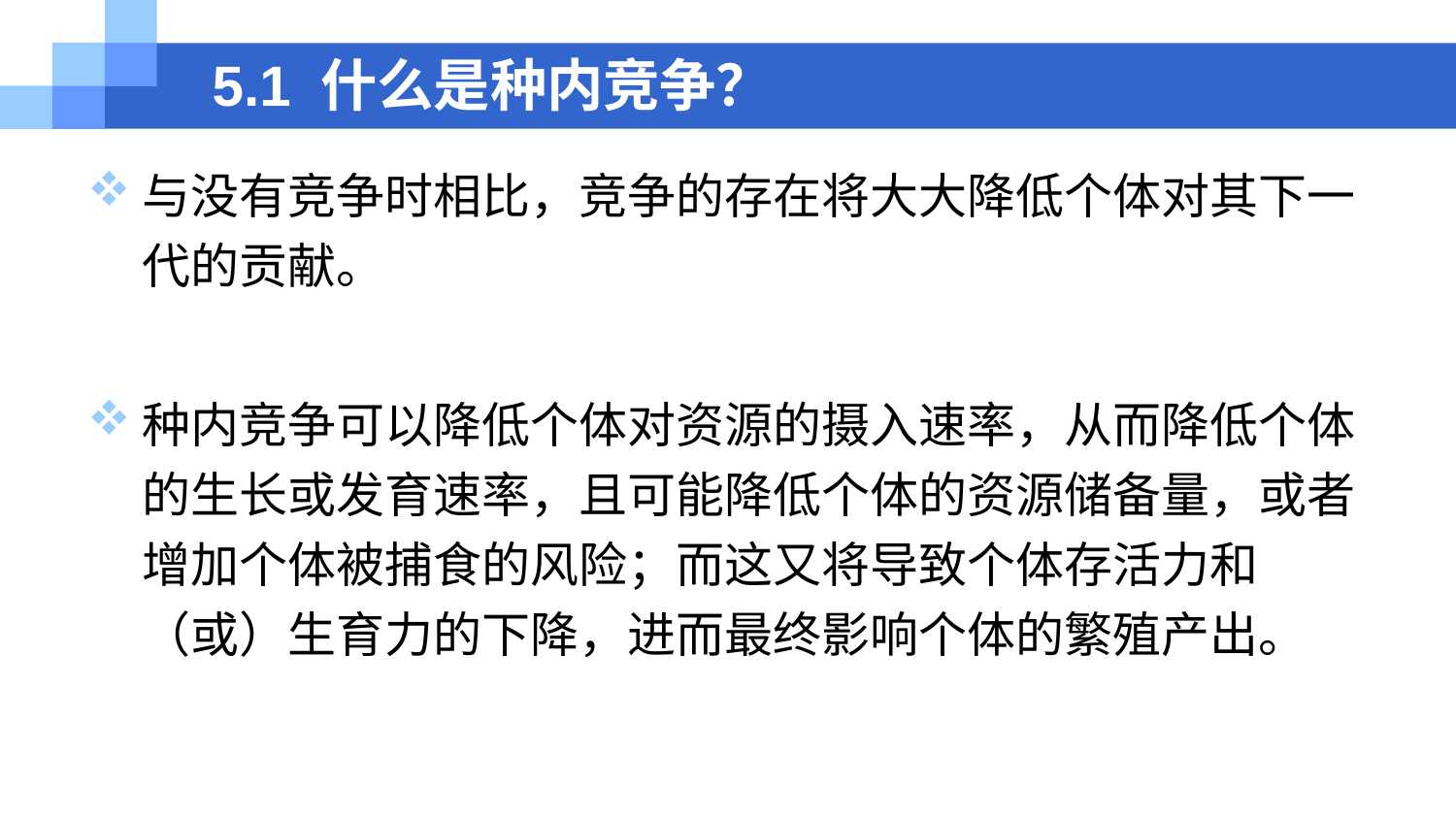

# 5.1 什么是种内竞争？
与没有竞争时相比，竞争的存在将大大降低个体对其下一代的贡献。

种内竞争可以降低个体对资源的摄入速率，从而降低个体的生长或发育速率，且可能降低个体的资源储备量，或者增加个体被捕食的风险；而这又将导致个体存活力和（或）生育力的下降，进而最终影响个体的繁殖产出。